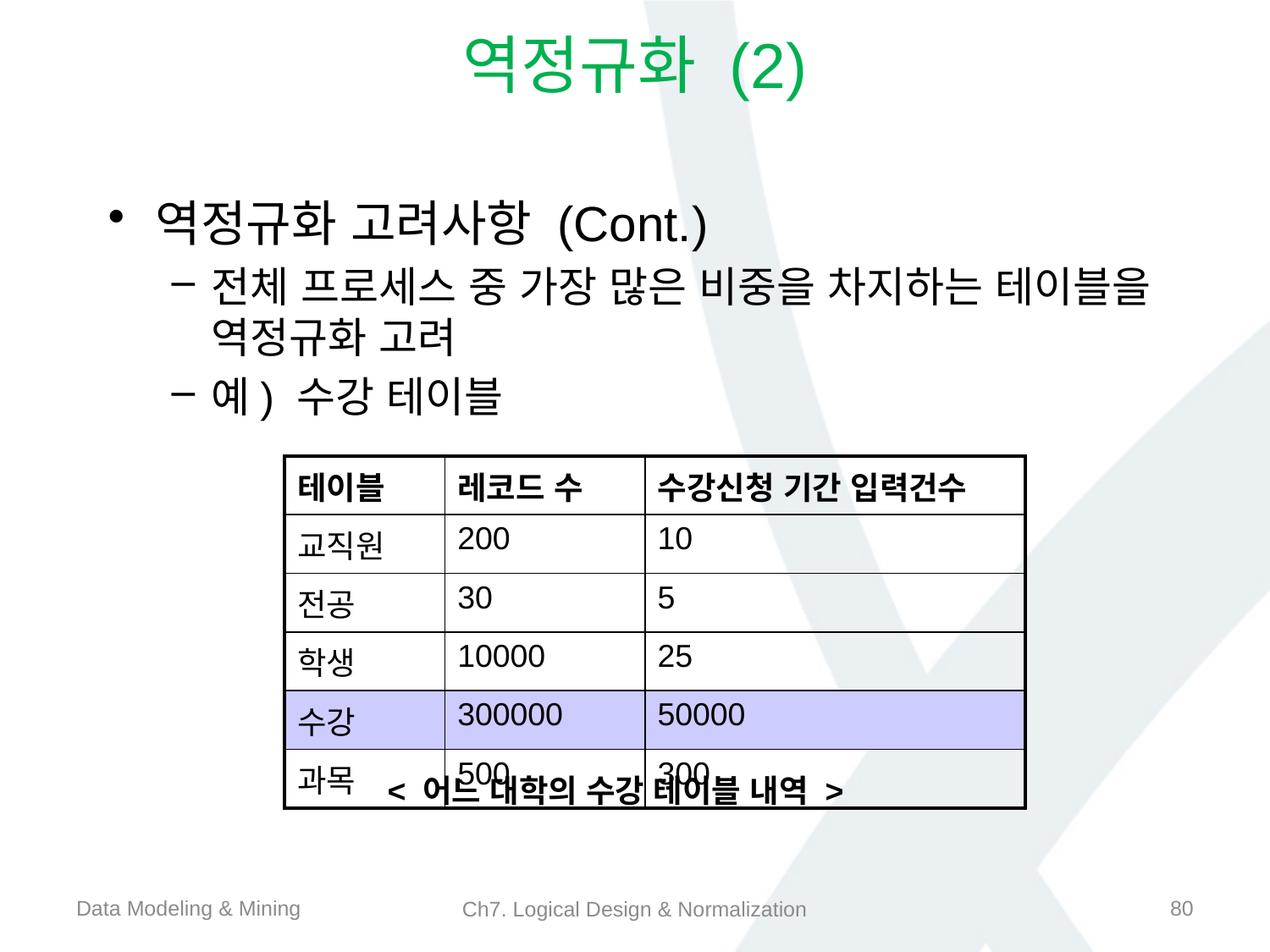

# 역정규화 (2)
역정규화 고려사항 (Cont.)
전체 프로세스 중 가장 많은 비중을 차지하는 테이블을 역정규화 고려
예) 수강 테이블
| 테이블 | 레코드 수 | 수강신청 기간 입력건수 |
| --- | --- | --- |
| 교직원 | 200 | 10 |
| 전공 | 30 | 5 |
| 학생 | 10000 | 25 |
| 수강 | 300000 | 50000 |
| 과목 | 500 | 300 |
< 어느 대학의 수강 테이블 내역 >
Data Modeling & Mining
80
Ch7. Logical Design & Normalization